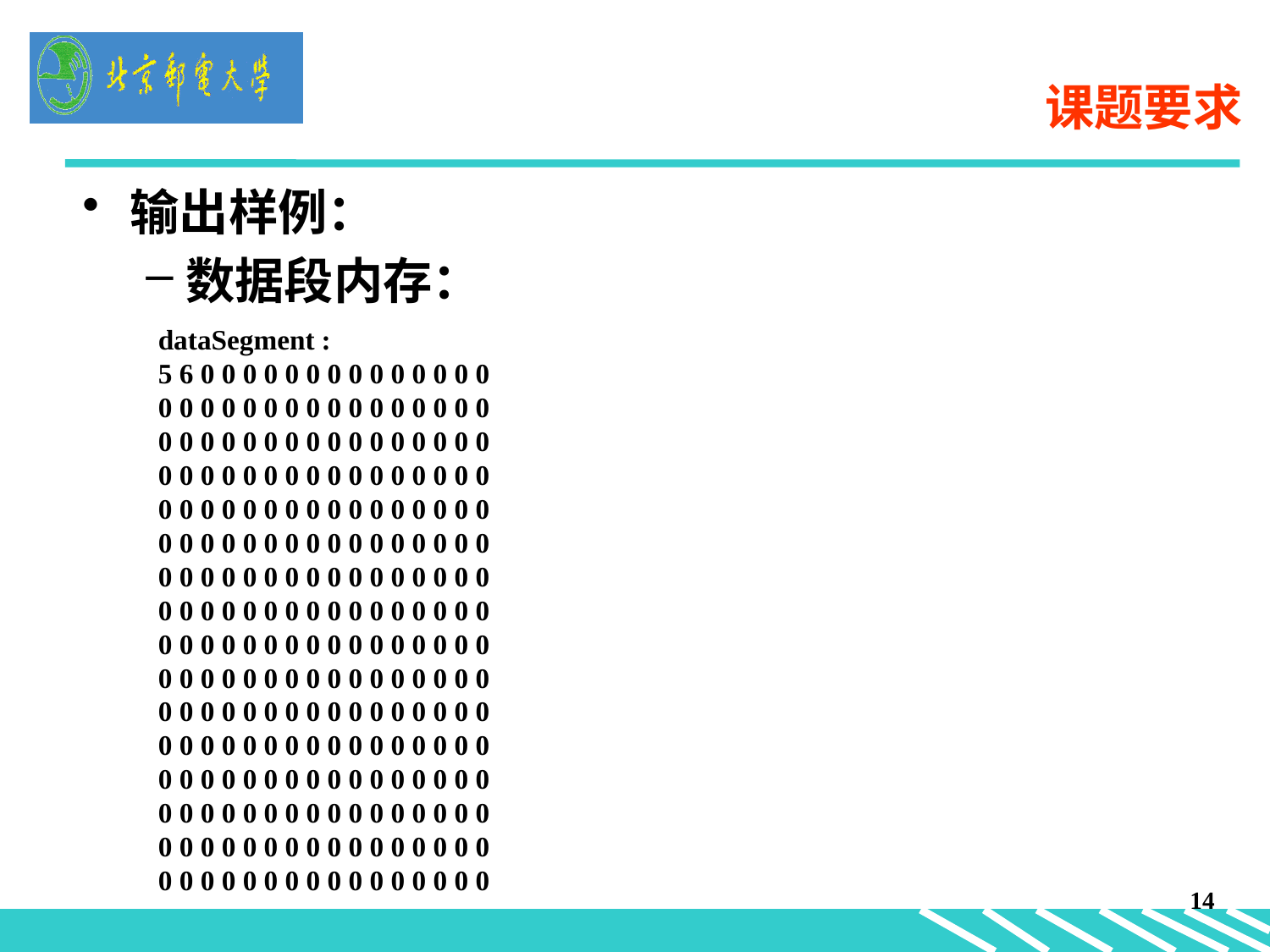

# 课题要求
输出样例：
数据段内存：
dataSegment :
5 6 0 0 0 0 0 0 0 0 0 0 0 0 0 0
0 0 0 0 0 0 0 0 0 0 0 0 0 0 0 0
0 0 0 0 0 0 0 0 0 0 0 0 0 0 0 0
0 0 0 0 0 0 0 0 0 0 0 0 0 0 0 0
0 0 0 0 0 0 0 0 0 0 0 0 0 0 0 0
0 0 0 0 0 0 0 0 0 0 0 0 0 0 0 0
0 0 0 0 0 0 0 0 0 0 0 0 0 0 0 0
0 0 0 0 0 0 0 0 0 0 0 0 0 0 0 0
0 0 0 0 0 0 0 0 0 0 0 0 0 0 0 0
0 0 0 0 0 0 0 0 0 0 0 0 0 0 0 0
0 0 0 0 0 0 0 0 0 0 0 0 0 0 0 0
0 0 0 0 0 0 0 0 0 0 0 0 0 0 0 0
0 0 0 0 0 0 0 0 0 0 0 0 0 0 0 0
0 0 0 0 0 0 0 0 0 0 0 0 0 0 0 0
0 0 0 0 0 0 0 0 0 0 0 0 0 0 0 0
0 0 0 0 0 0 0 0 0 0 0 0 0 0 0 0
14